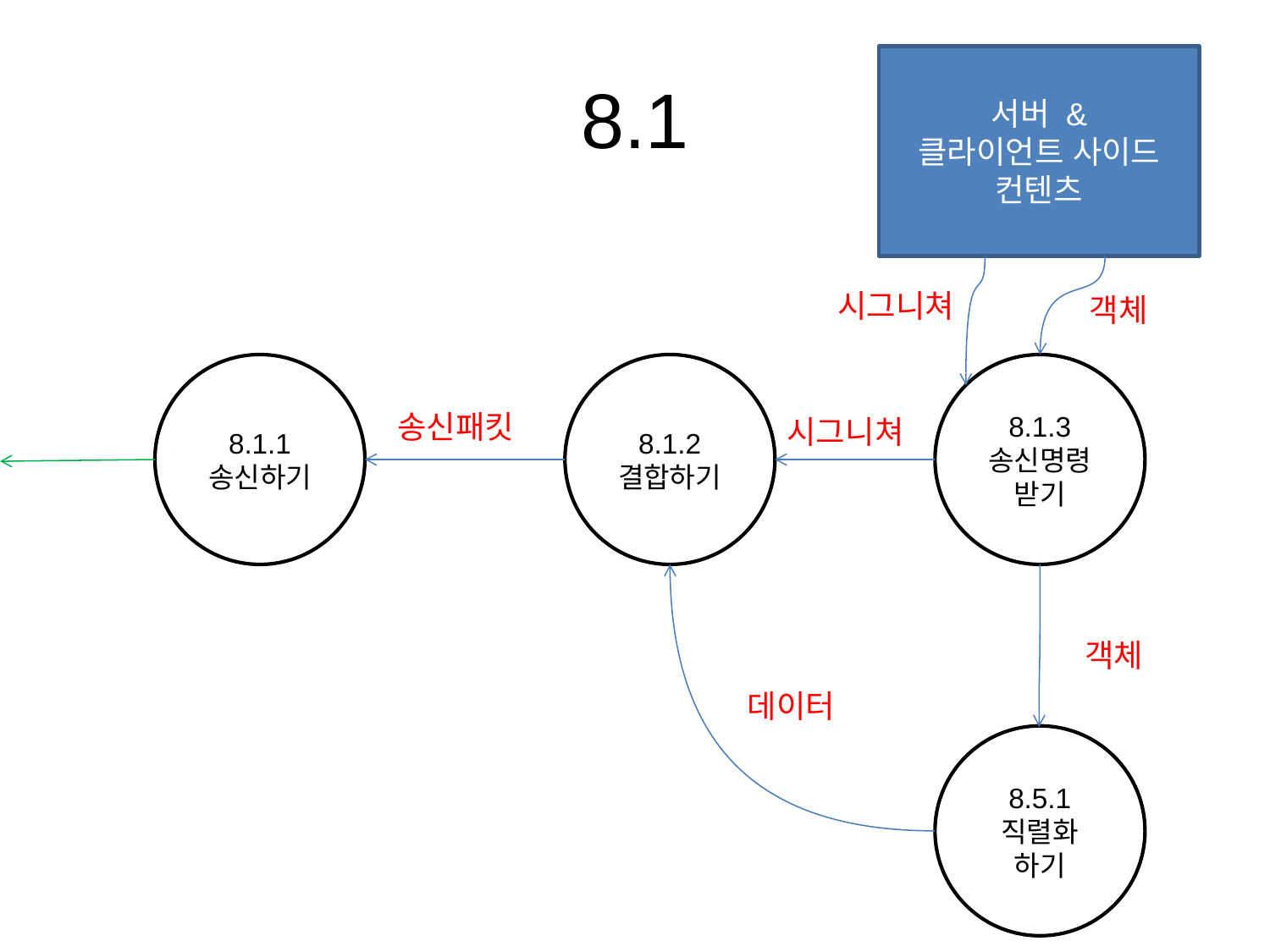

# 8.1
서버 &
클라이언트 사이드
컨텐츠
시그니쳐
객체
8.1.1
송신하기
8.1.2
결합하기
8.1.3
송신명령
받기
송신패킷
시그니쳐
객체
데이터
8.5.1
직렬화
하기